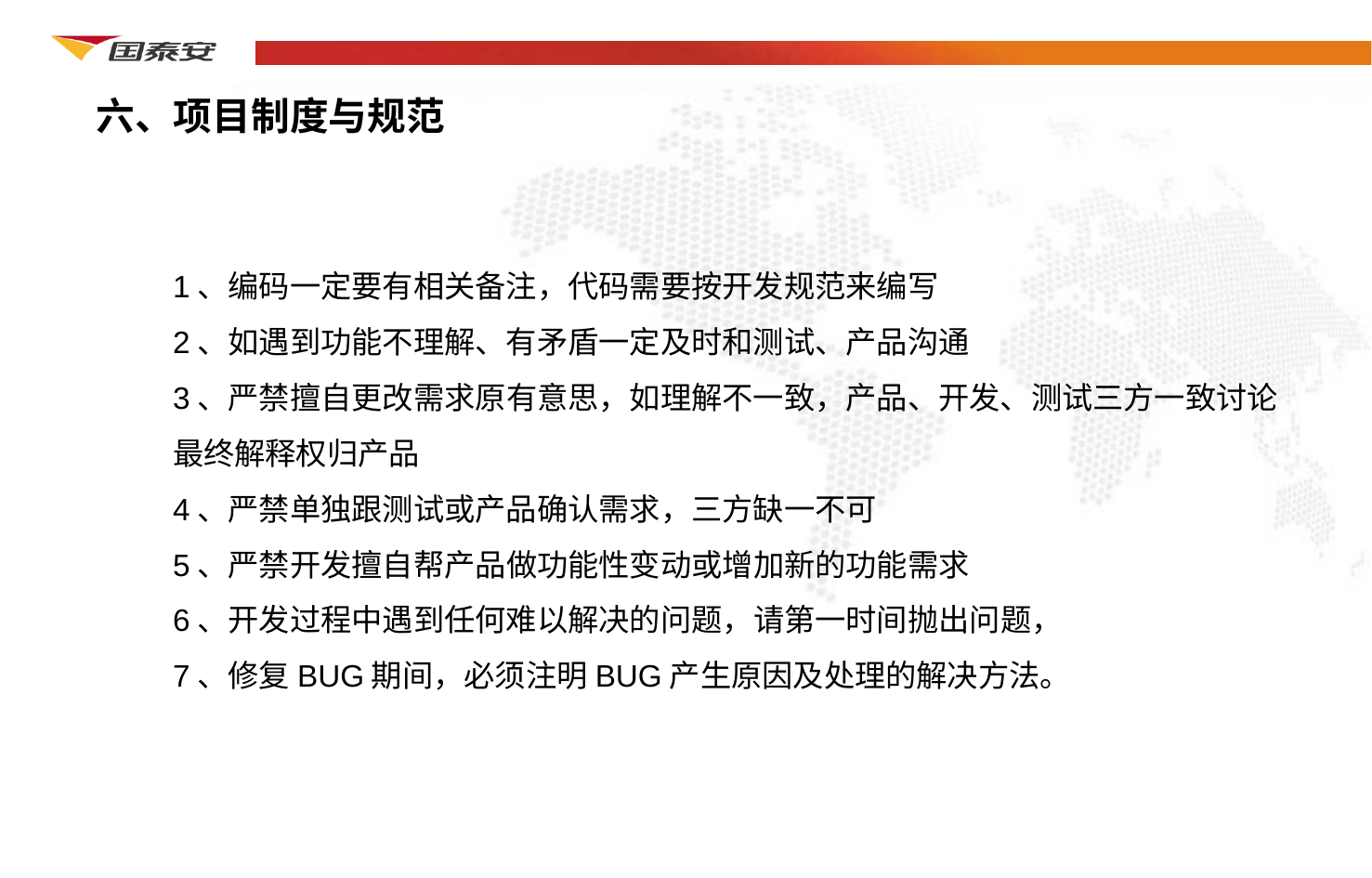

六、项目制度与规范
1、编码一定要有相关备注，代码需要按开发规范来编写
2、如遇到功能不理解、有矛盾一定及时和测试、产品沟通
3、严禁擅自更改需求原有意思，如理解不一致，产品、开发、测试三方一致讨论最终解释权归产品
4、严禁单独跟测试或产品确认需求，三方缺一不可
5、严禁开发擅自帮产品做功能性变动或增加新的功能需求
6、开发过程中遇到任何难以解决的问题，请第一时间抛出问题，
7、修复BUG期间，必须注明BUG产生原因及处理的解决方法。